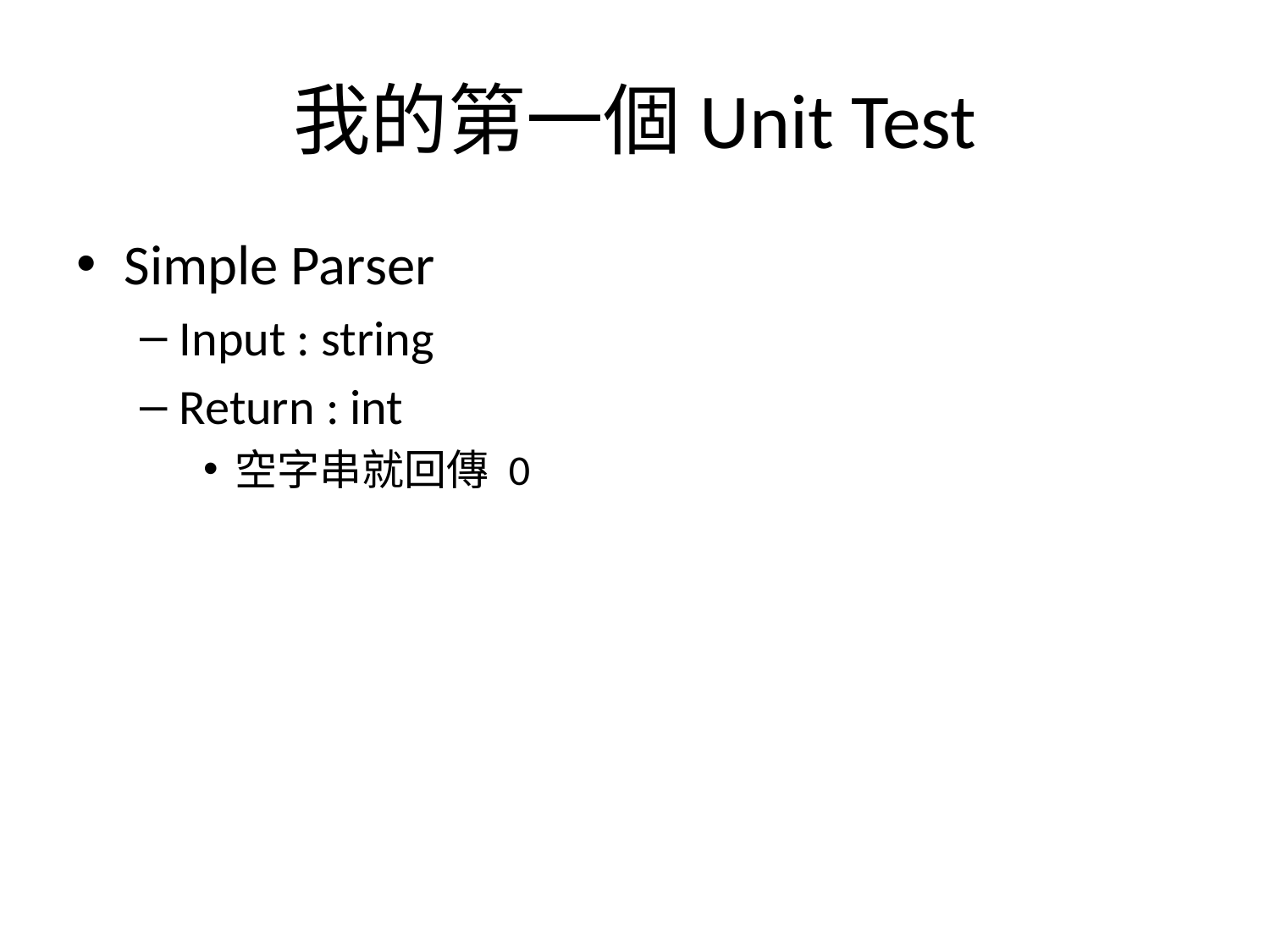

# 我的第一個Unit Test
Simple Parser
Input : string
Return : int
空字串就回傳 0